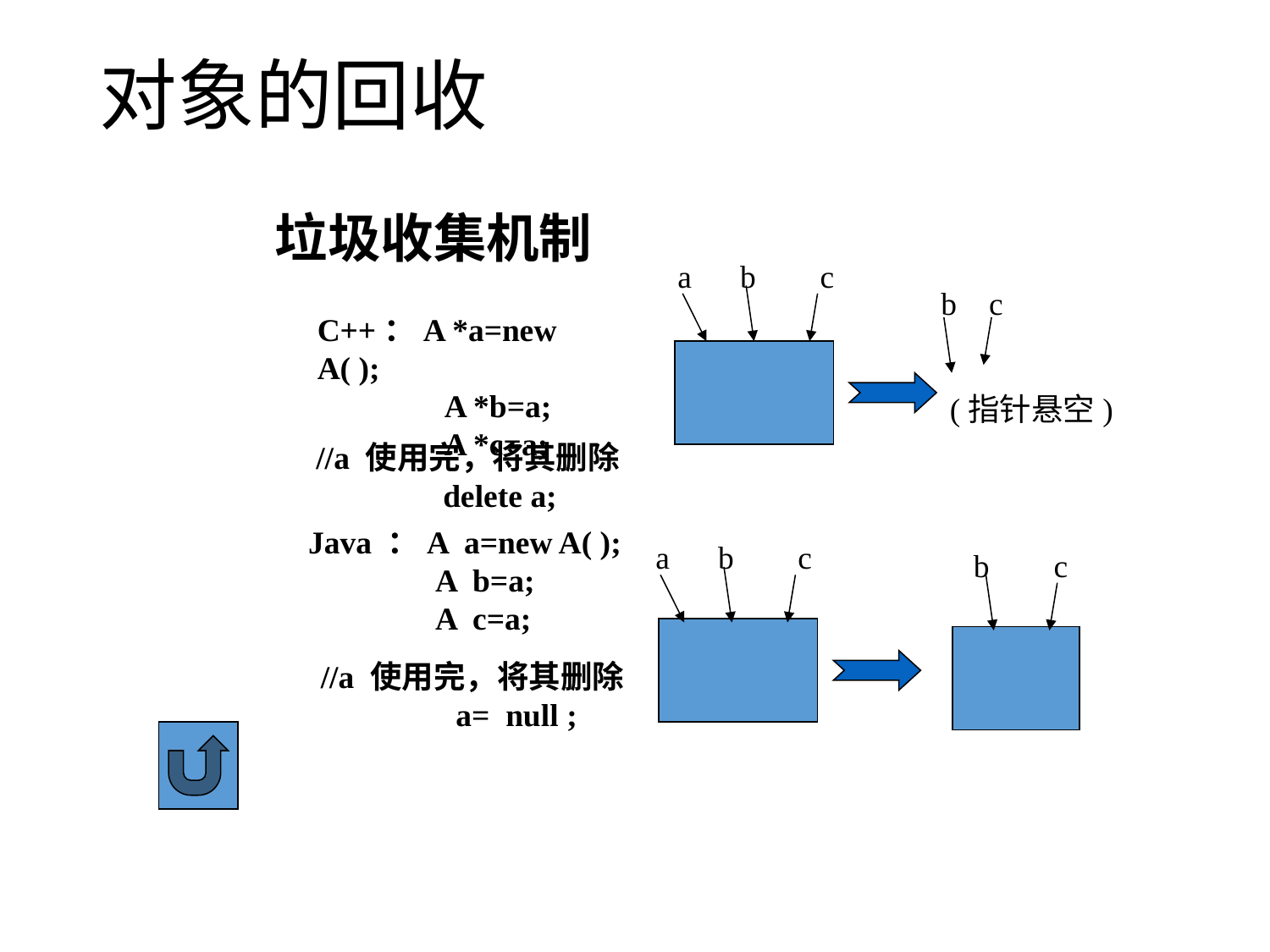

对象的回收
垃圾收集机制
a      b        c

   b    c

(指针悬空)
C++：A *a=new A( );
	A *b=a;
	A *c=a;

//a 使用完，将其删除
	delete a;
Java ：A  a=new A( );
	A  b=a;
	A  c=a;
a      b        c

      b        c

//a 使用完，将其删除
	 a=  null ;